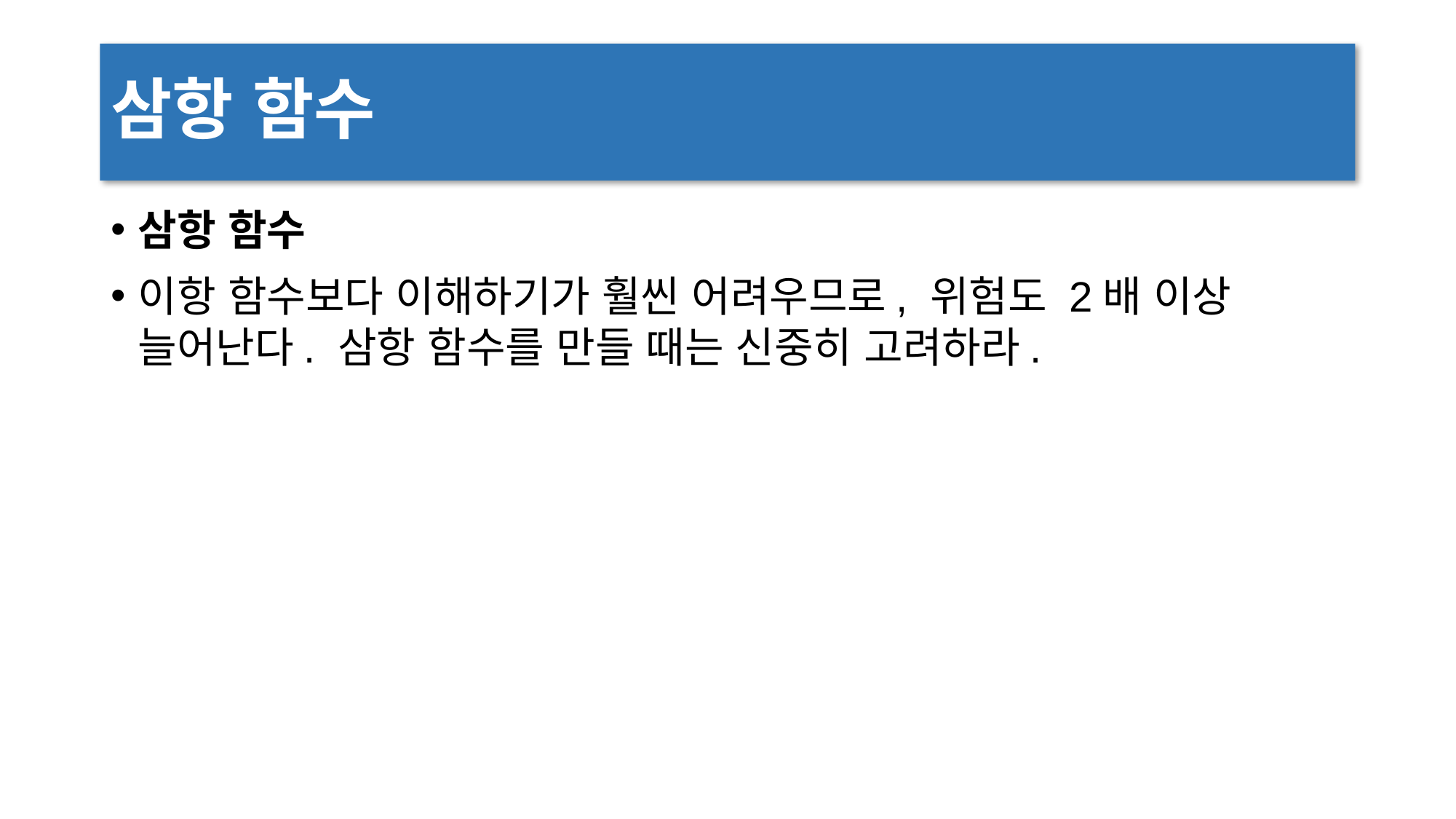

# 삼항 함수
삼항 함수
이항 함수보다 이해하기가 훨씬 어려우므로, 위험도 2배 이상 늘어난다. 삼항 함수를 만들 때는 신중히 고려하라.